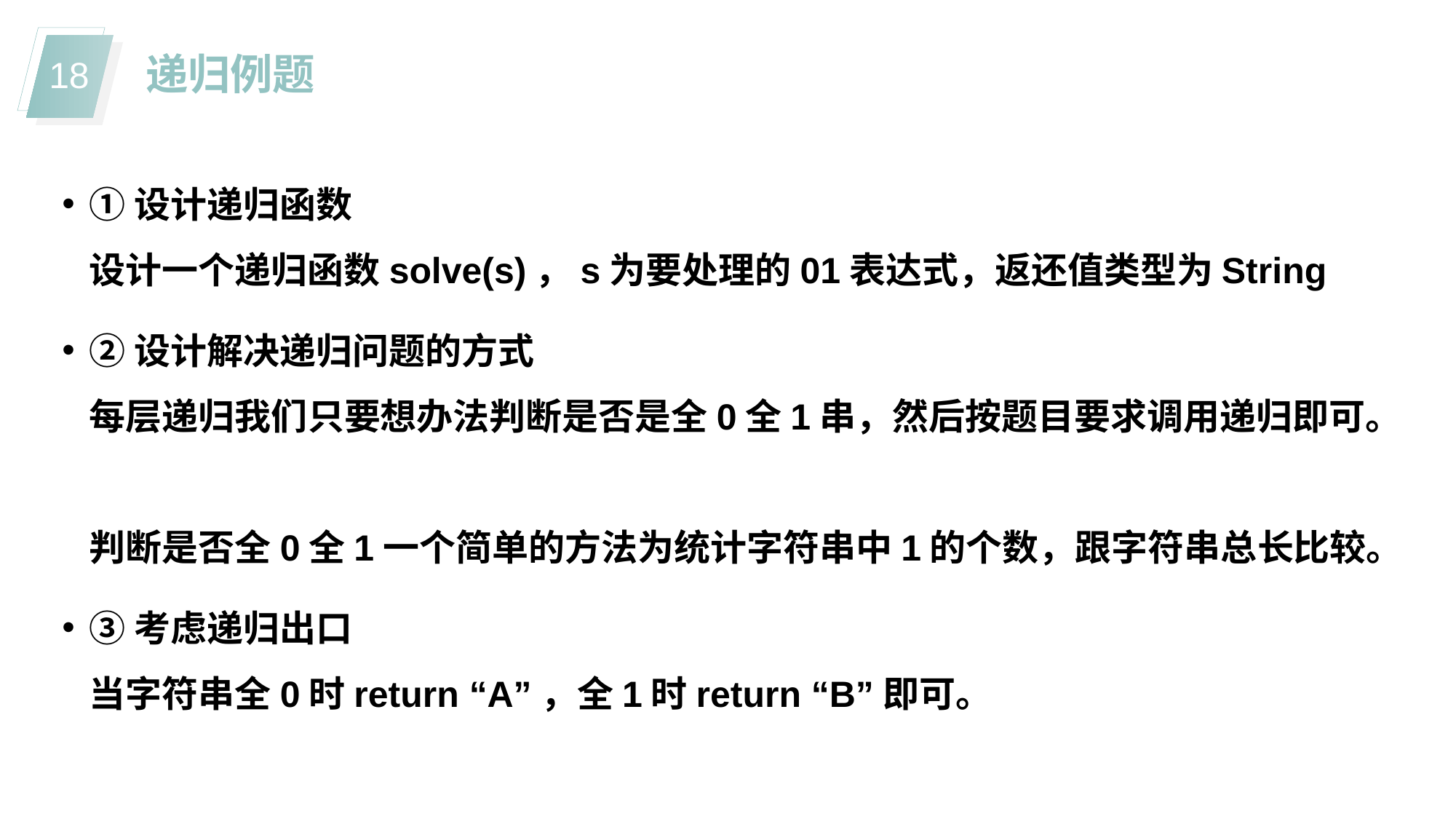

递归例题
①设计递归函数
设计一个递归函数solve(s)，s为要处理的01表达式，返还值类型为String
②设计解决递归问题的方式
每层递归我们只要想办法判断是否是全0全1串，然后按题目要求调用递归即可。
判断是否全0全1一个简单的方法为统计字符串中1的个数，跟字符串总长比较。
③考虑递归出口
当字符串全0时return “A”，全1时return “B”即可。